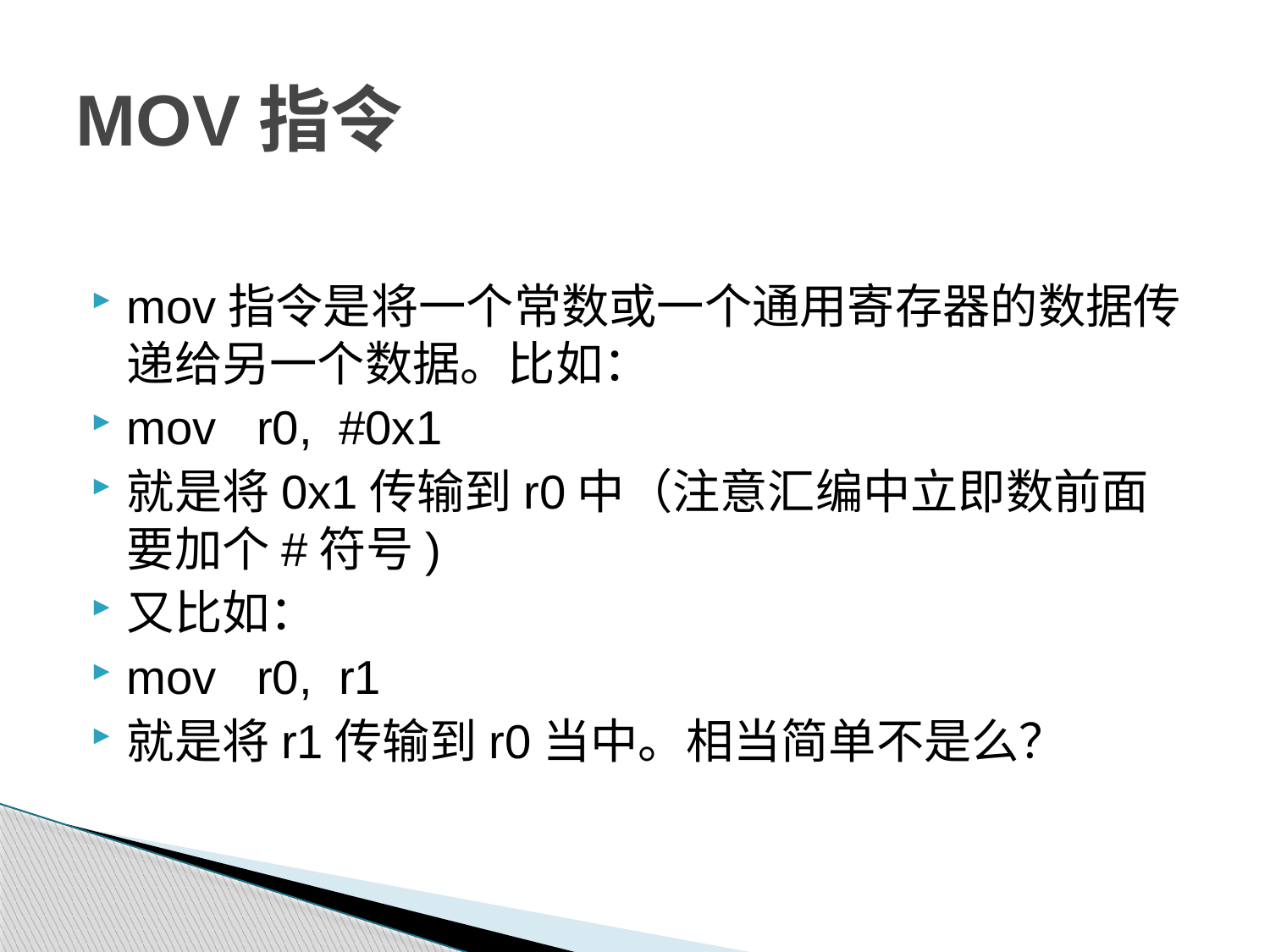

# MOV指令

mov指令是将一个常数或一个通用寄存器的数据传递给另一个数据。比如：
mov   r0,  #0x1
就是将0x1传输到r0中（注意汇编中立即数前面要加个#符号)
又比如：
mov   r0,  r1
就是将r1传输到r0当中。相当简单不是么？